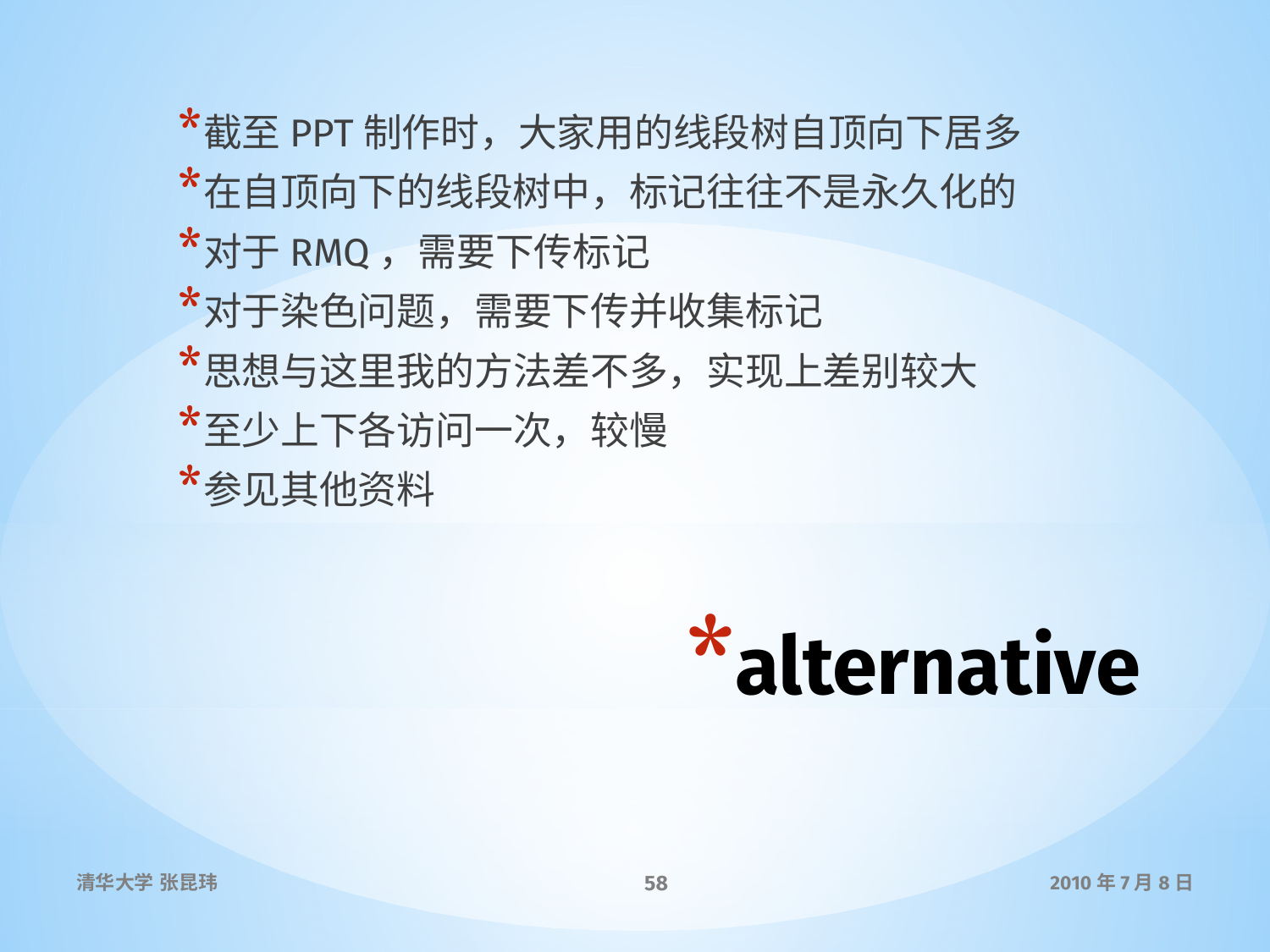

截至PPT制作时，大家用的线段树自顶向下居多
在自顶向下的线段树中，标记往往不是永久化的
对于RMQ，需要下传标记
对于染色问题，需要下传并收集标记
思想与这里我的方法差不多，实现上差别较大
至少上下各访问一次，较慢
参见其他资料
# alternative
清华大学 张昆玮
58
2010年7月8日